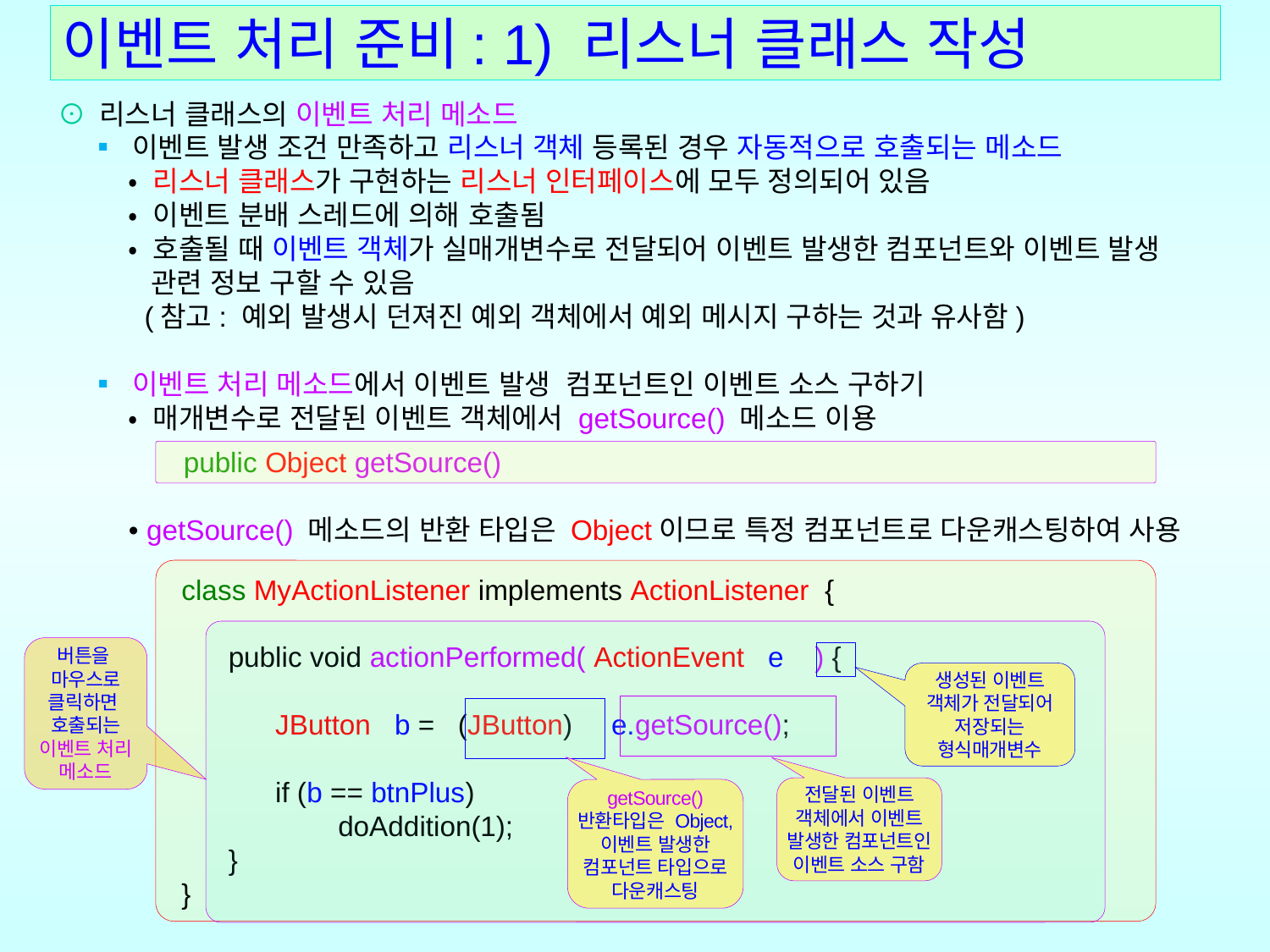

# 이벤트 처리 준비: 1) 리스너 클래스 작성

⊙ 리스너 클래스의 이벤트 처리 메소드
    ▪ 이벤트 발생 조건 만족하고 리스너 객체 등록된 경우 자동적으로 호출되는 메소드
         • 리스너 클래스가 구현하는 리스너 인터페이스에 모두 정의되어 있음
         • 이벤트 분배 스레드에 의해 호출됨
         • 호출될 때 이벤트 객체가 실매개변수로 전달되어 이벤트 발생한 컴포넌트와 이벤트 발생
           관련 정보 구할 수 있음
           (참고: 예외 발생시 던져진 예외 객체에서 예외 메시지 구하는 것과 유사함)

    ▪ 이벤트 처리 메소드에서 이벤트 발생  컴포넌트인 이벤트 소스 구하기
         • 매개변수로 전달된 이벤트 객체에서 getSource() 메소드 이용

                public Object getSource()

         • getSource() 메소드의 반환 타입은 Object이므로 특정 컴포넌트로 다운캐스팅하여 사용

 class MyActionListener implements ActionListener  {

       public void actionPerformed( ActionEvent   e    ) {

             JButton   b =   (JButton)     e.getSource();

             if (b == btnPlus)
                     doAddition(1);
       }
 }

버튼을  마우스로 클릭하면
호출되는 이벤트 처리 메소드

생성된 이벤트 객체가 전달되어 저장되는 형식매개변수

전달된 이벤트 객체에서 이벤트 발생한 컴포넌트인 이벤트 소스 구함
getSource() 반환타입은 Object, 이벤트 발생한 컴포넌트 타입으로 다운캐스팅